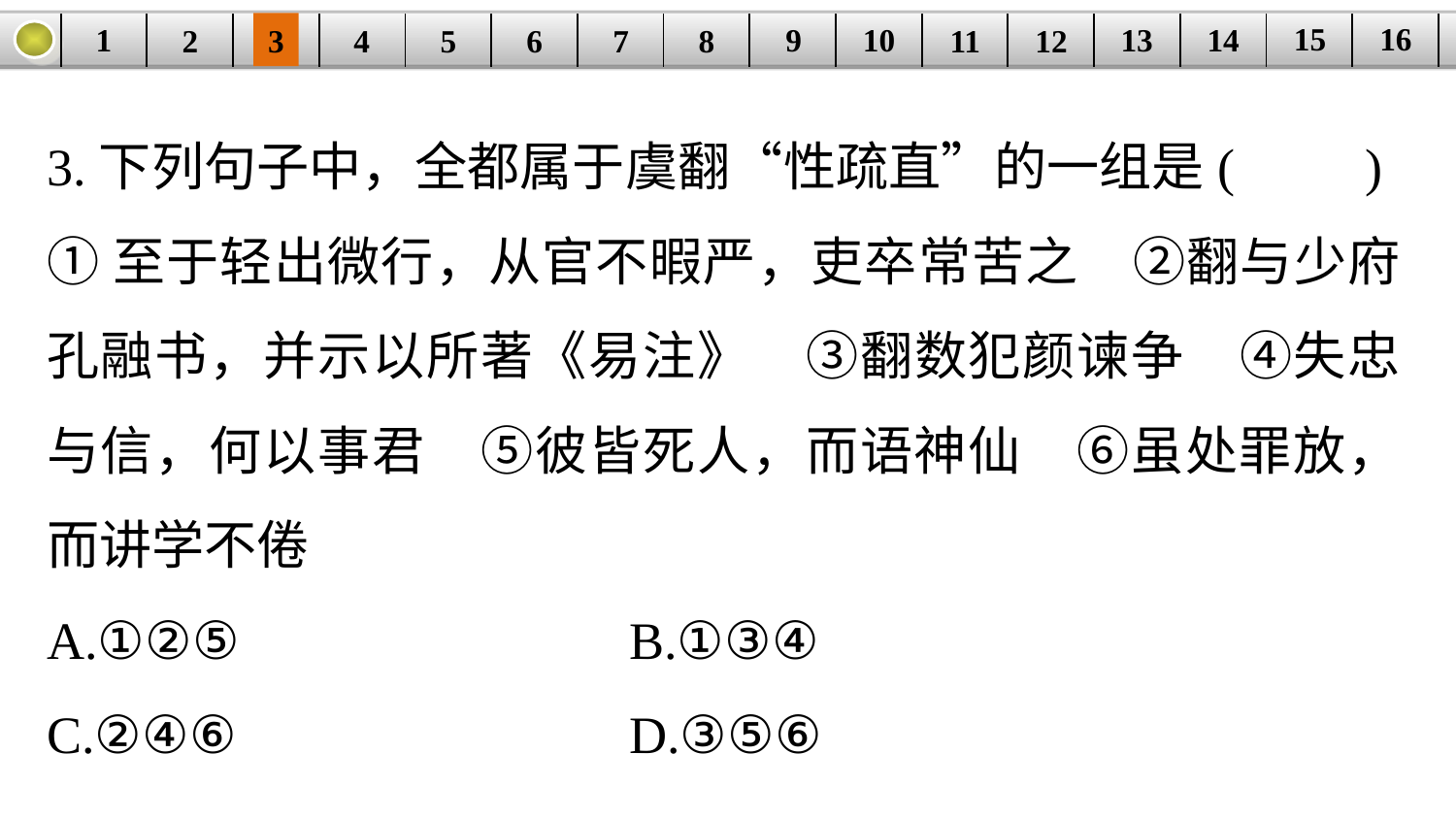

16

15
14
9
10
1
13
3
4
5
6
8
11
2
12
|  |  |  |  |  |  |  |  |  |  |  |  |  |  |  |  |
| --- | --- | --- | --- | --- | --- | --- | --- | --- | --- | --- | --- | --- | --- | --- | --- |
7

3.下列句子中，全都属于虞翻“性疏直”的一组是(　　)
①至于轻出微行，从官不暇严，吏卒常苦之　②翻与少府孔融书，并示以所著《易注》　③翻数犯颜谏争　④失忠与信，何以事君　⑤彼皆死人，而语神仙　⑥虽处罪放，而讲学不倦
A.①②⑤  			B.①③④
C.②④⑥  			D.③⑤⑥